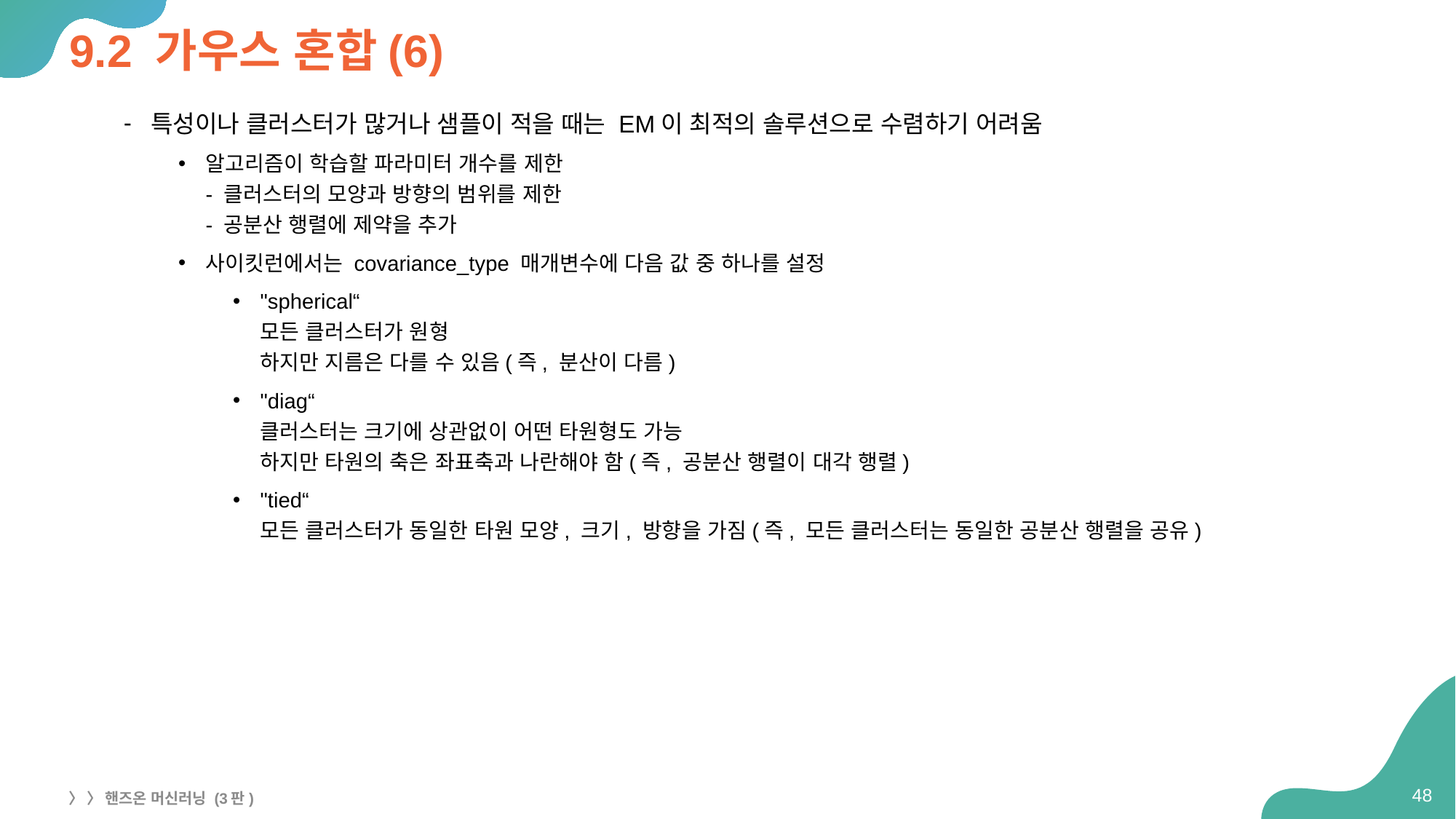

# 9.2 가우스 혼합(6)
특성이나 클러스터가 많거나 샘플이 적을 때는 EM이 최적의 솔루션으로 수렴하기 어려움
알고리즘이 학습할 파라미터 개수를 제한
- 클러스터의 모양과 방향의 범위를 제한
- 공분산 행렬에 제약을 추가
사이킷런에서는 covariance_type 매개변수에 다음 값 중 하나를 설정
"spherical“
모든 클러스터가 원형
하지만 지름은 다를 수 있음(즉, 분산이 다름)
"diag“
클러스터는 크기에 상관없이 어떤 타원형도 가능
하지만 타원의 축은 좌표축과 나란해야 함(즉, 공분산 행렬이 대각 행렬)
"tied“
모든 클러스터가 동일한 타원 모양, 크기, 방향을 가짐(즉, 모든 클러스터는 동일한 공분산 행렬을 공유)
48
〉 〉 핸즈온 머신러닝 (3판)